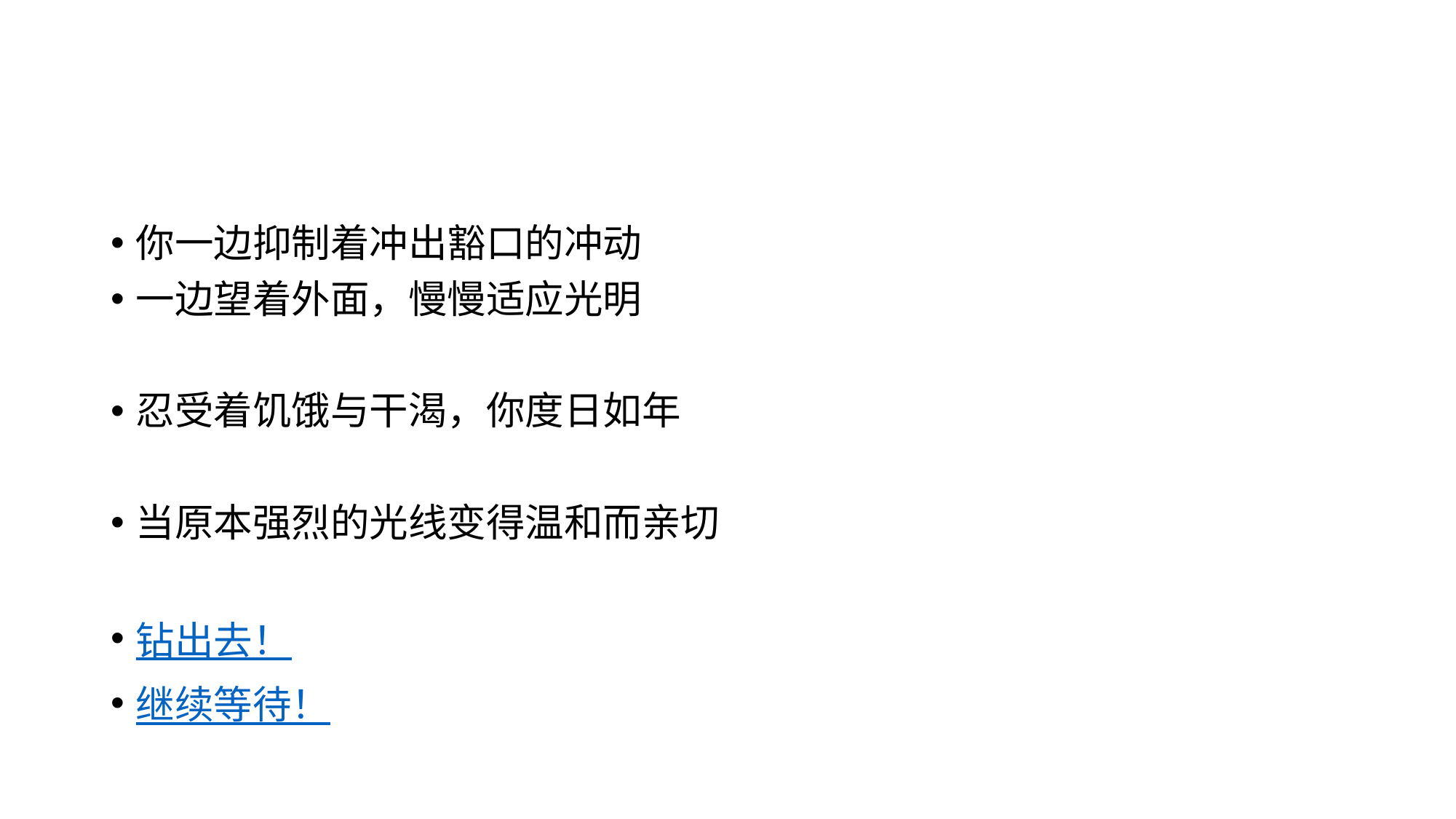

你一边抑制着冲出豁口的冲动
一边望着外面，慢慢适应光明

忍受着饥饿与干渴，你度日如年

当原本强烈的光线变得温和而亲切

钻出去！
继续等待！